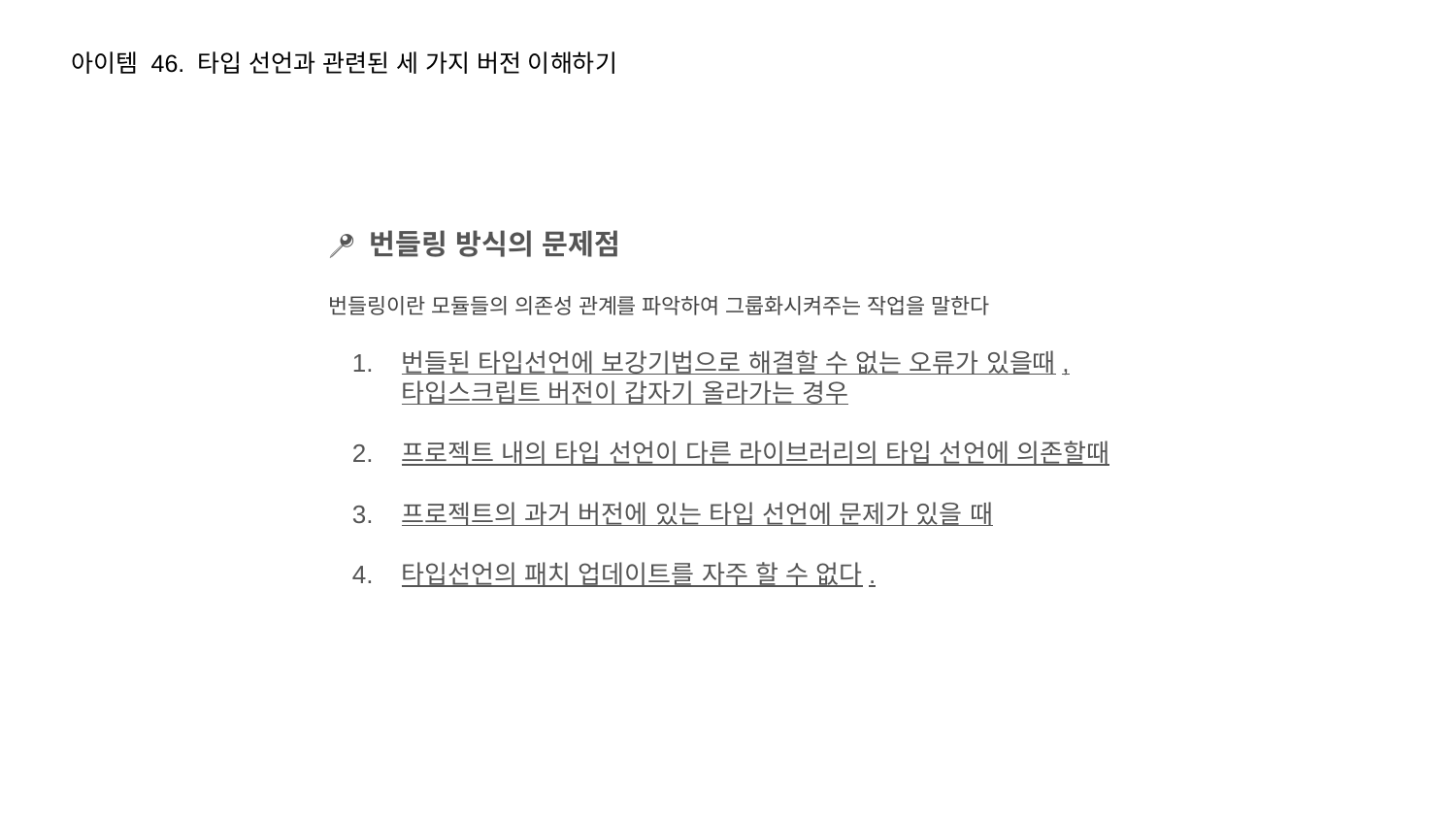

아이템 46. 타입 선언과 관련된 세 가지 버전 이해하기
📍 번들링 방식의 문제점

번들링이란 모듈들의 의존성 관계를 파악하여 그룹화시켜주는 작업을 말한다

번들된 타입선언에 보강기법으로 해결할 수 없는 오류가 있을때, 타입스크립트 버전이 갑자기 올라가는 경우

프로젝트 내의 타입 선언이 다른 라이브러리의 타입 선언에 의존할때

프로젝트의 과거 버전에 있는 타입 선언에 문제가 있을 때

타입선언의 패치 업데이트를 자주 할 수 없다.